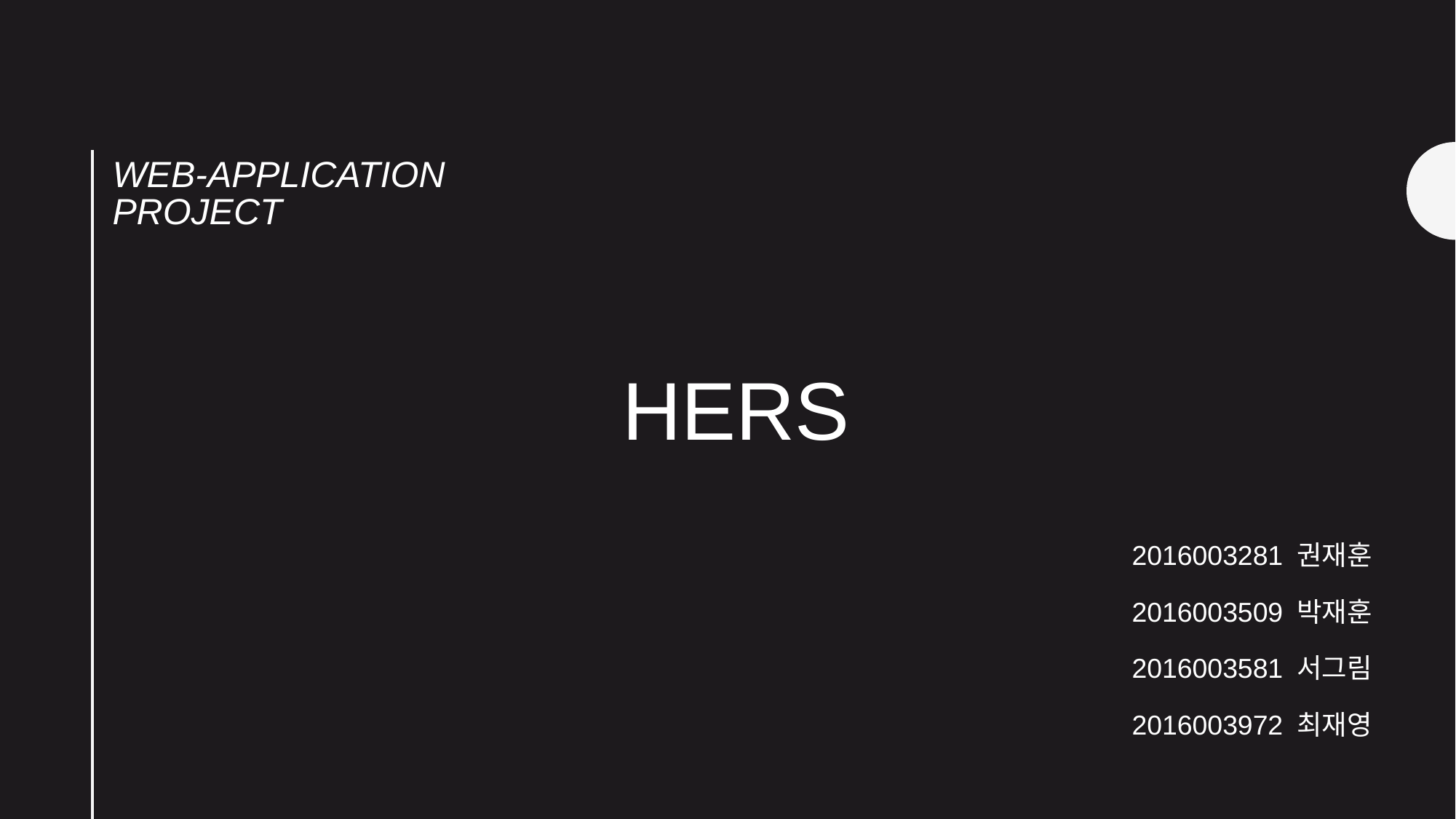

# Web-application project
HERS
2016003281 권재훈
2016003509 박재훈
2016003581 서그림
2016003972 최재영